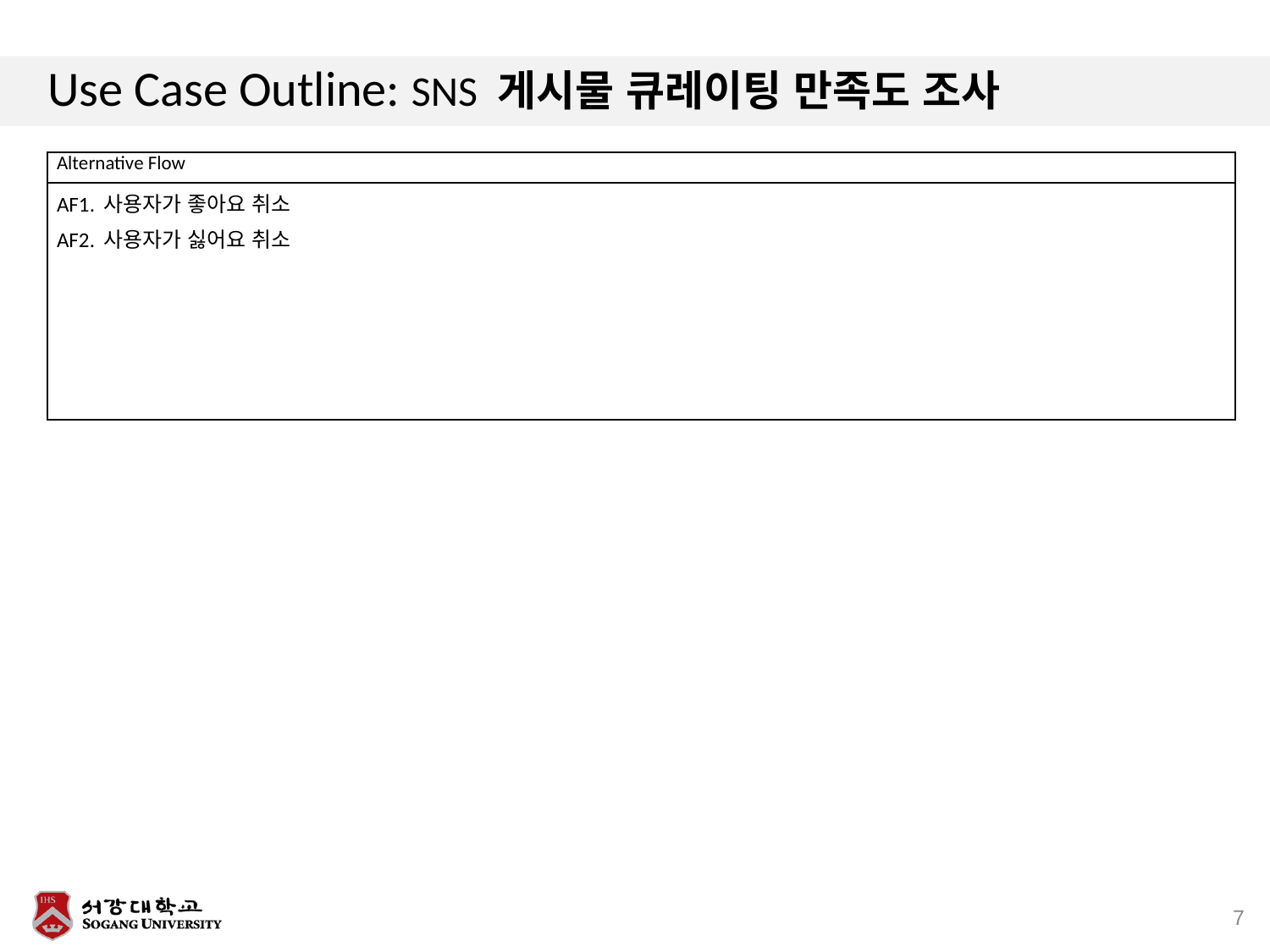

# Use Case Outline: SNS 게시물 큐레이팅 만족도 조사
| Alternative Flow |
| --- |
| AF1. 사용자가 좋아요 취소 AF2. 사용자가 싫어요 취소 |
7